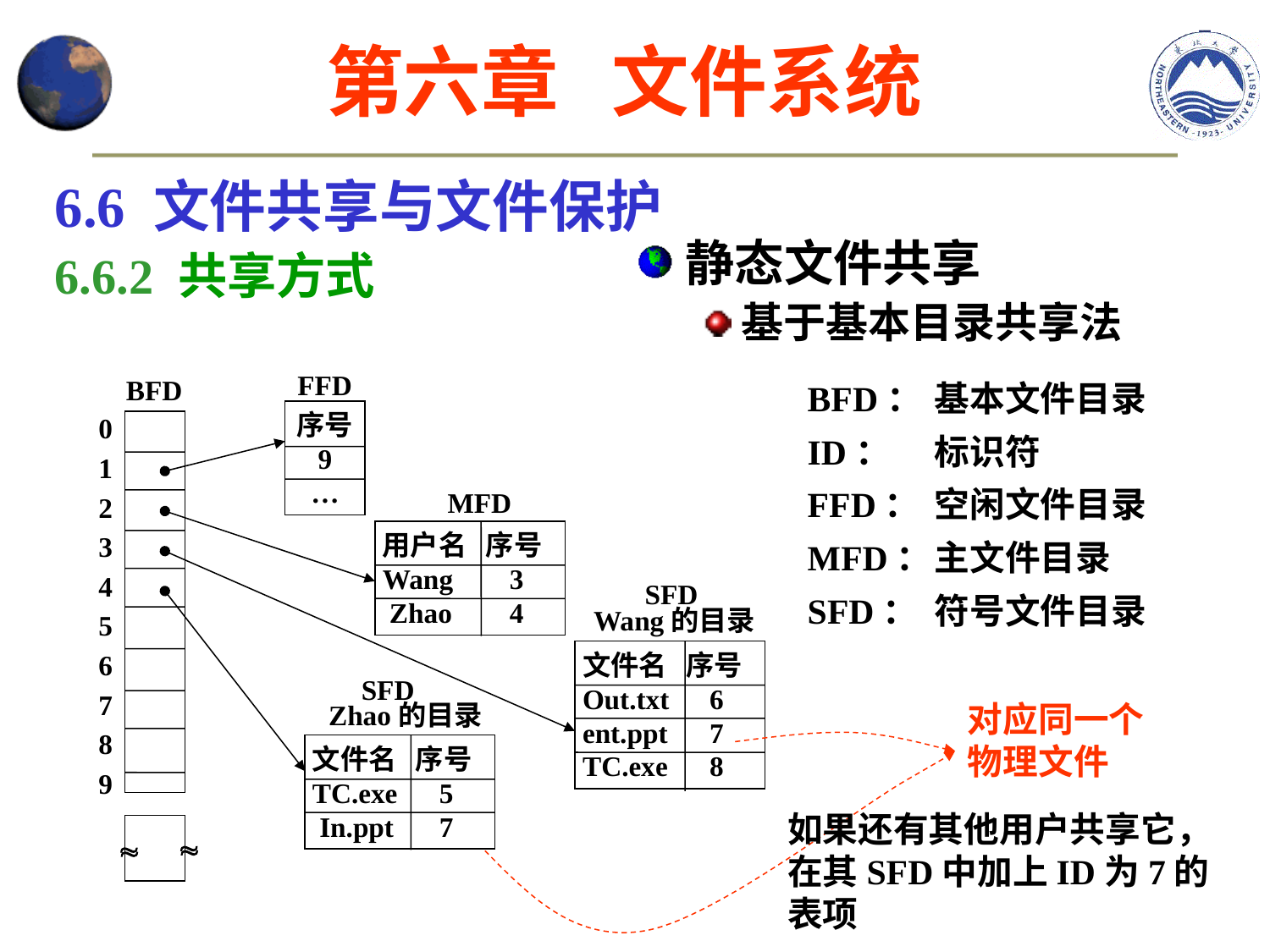

第六章   文件系统
6.6 文件共享与文件保护
6.6.2 共享方式
静态文件共享
基于基本目录共享法
FFD
BFD
BFD：	基本文件目录
ID：	标识符
FFD：	空闲文件目录
MFD：	主文件目录
SFD：	符号文件目录
序号
9
…

0
1
2
3
4
5
6
7
8
9

≈
≈

MFD

用户名   序号
Wang	3
 Zhao	4

SFD

Wang的目录

文件名   序号
Out.txt	6
ent.ppt	7
TC.exe	8

SFD

对应同一个物理文件

Zhao的目录

文件名   序号
TC.exe	5
 In.ppt	7

如果还有其他用户共享它，在其SFD中加上ID为7的表项